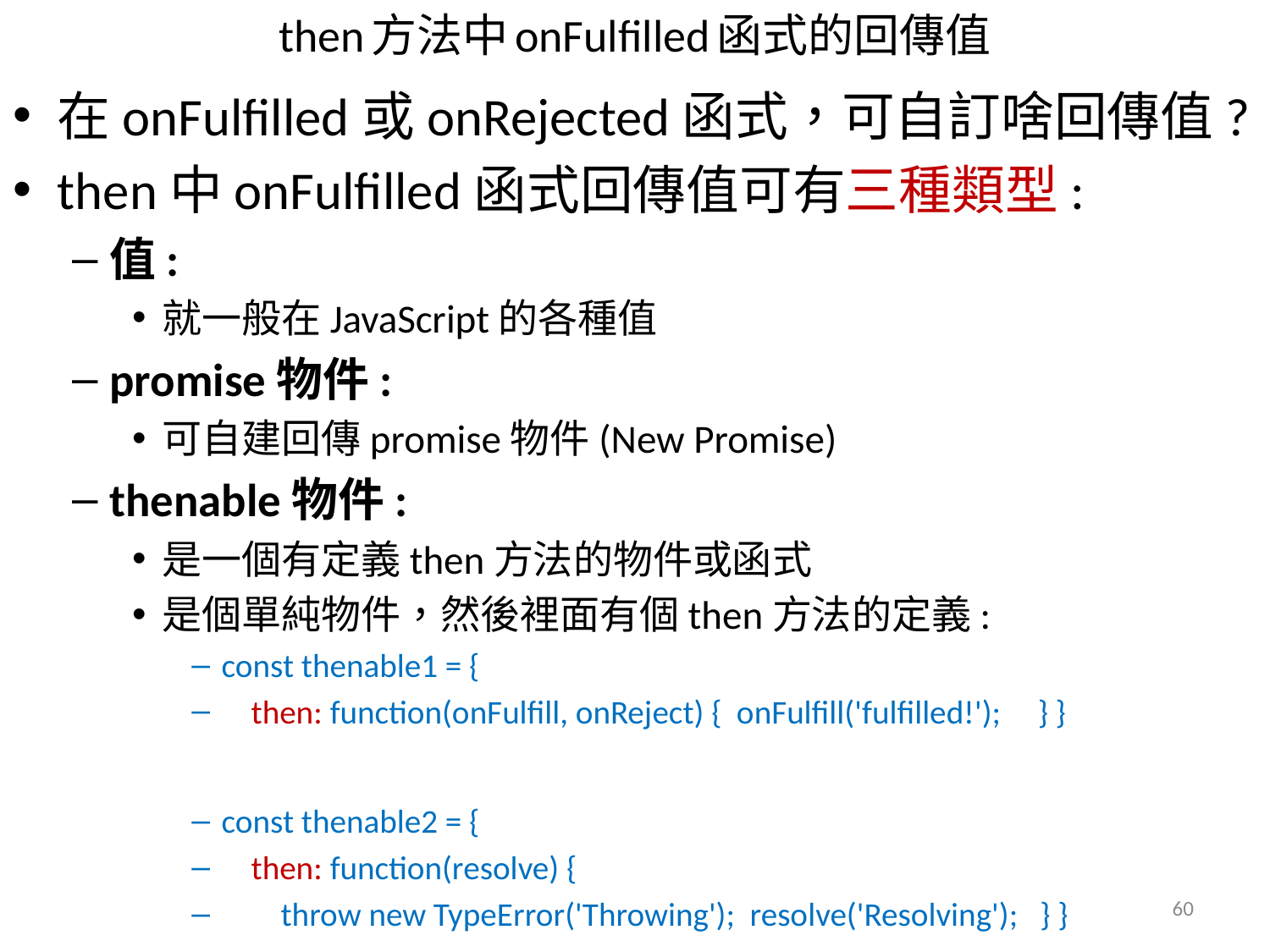

# then方法中onFulfilled函式的回傳值
在onFulfilled或onRejected函式，可自訂啥回傳值?
then中onFulfilled函式回傳值可有三種類型:
值:
就一般在JavaScript的各種值
promise物件:
可自建回傳promise物件(New Promise)
thenable物件:
是一個有定義then方法的物件或函式
是個單純物件，然後裡面有個then方法的定義:
const thenable1 = {
    then: function(onFulfill, onReject) {  onFulfill('fulfilled!');     } }

const thenable2 = {
    then: function(resolve) {
        throw new TypeError('Throwing');  resolve('Resolving');   } }
60